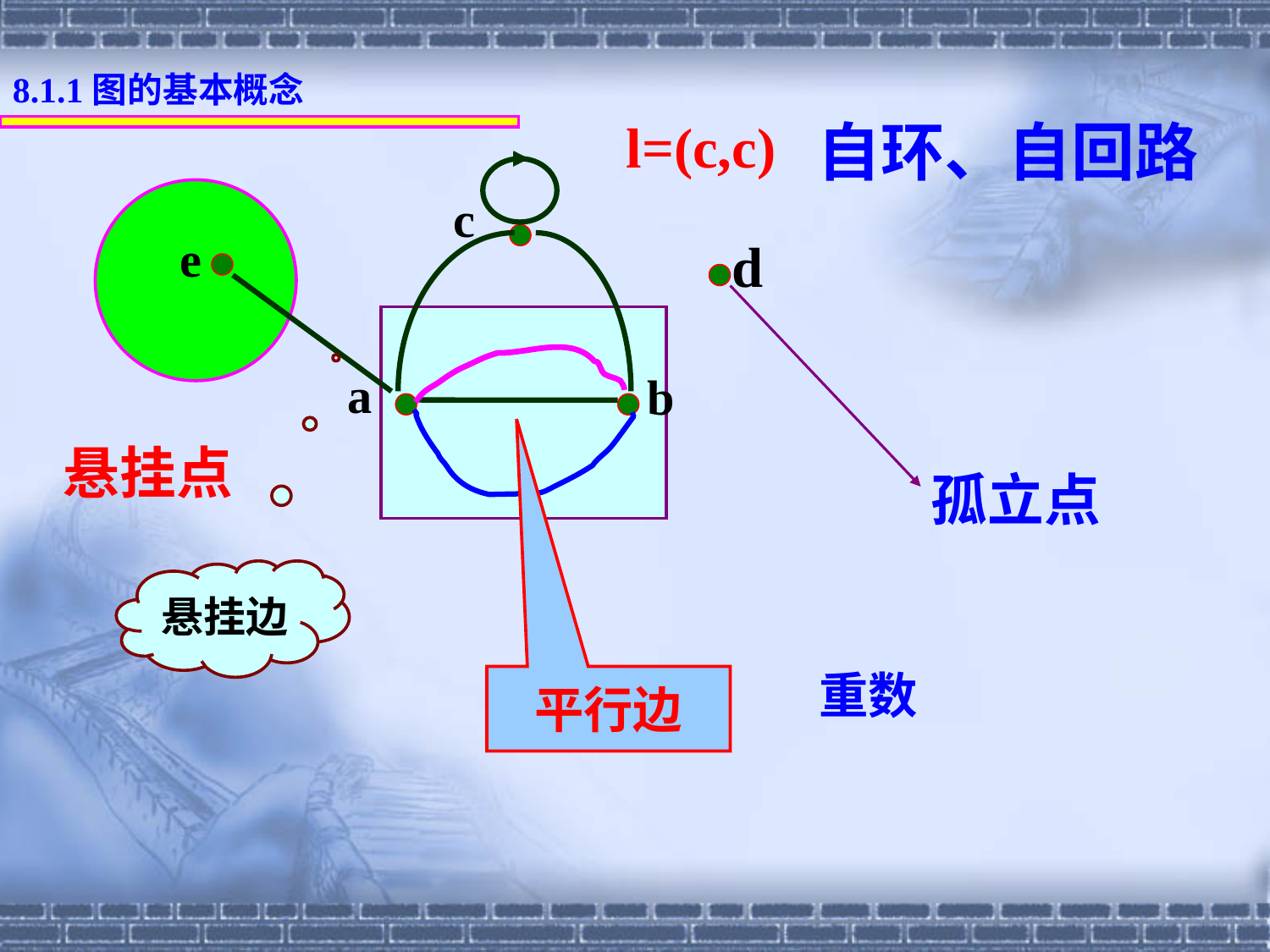

8.1.1图的基本概念
l=(c,c)
自环、自回路

c
e

d

a
b

悬挂点
孤立点
悬挂边
重数
平行边